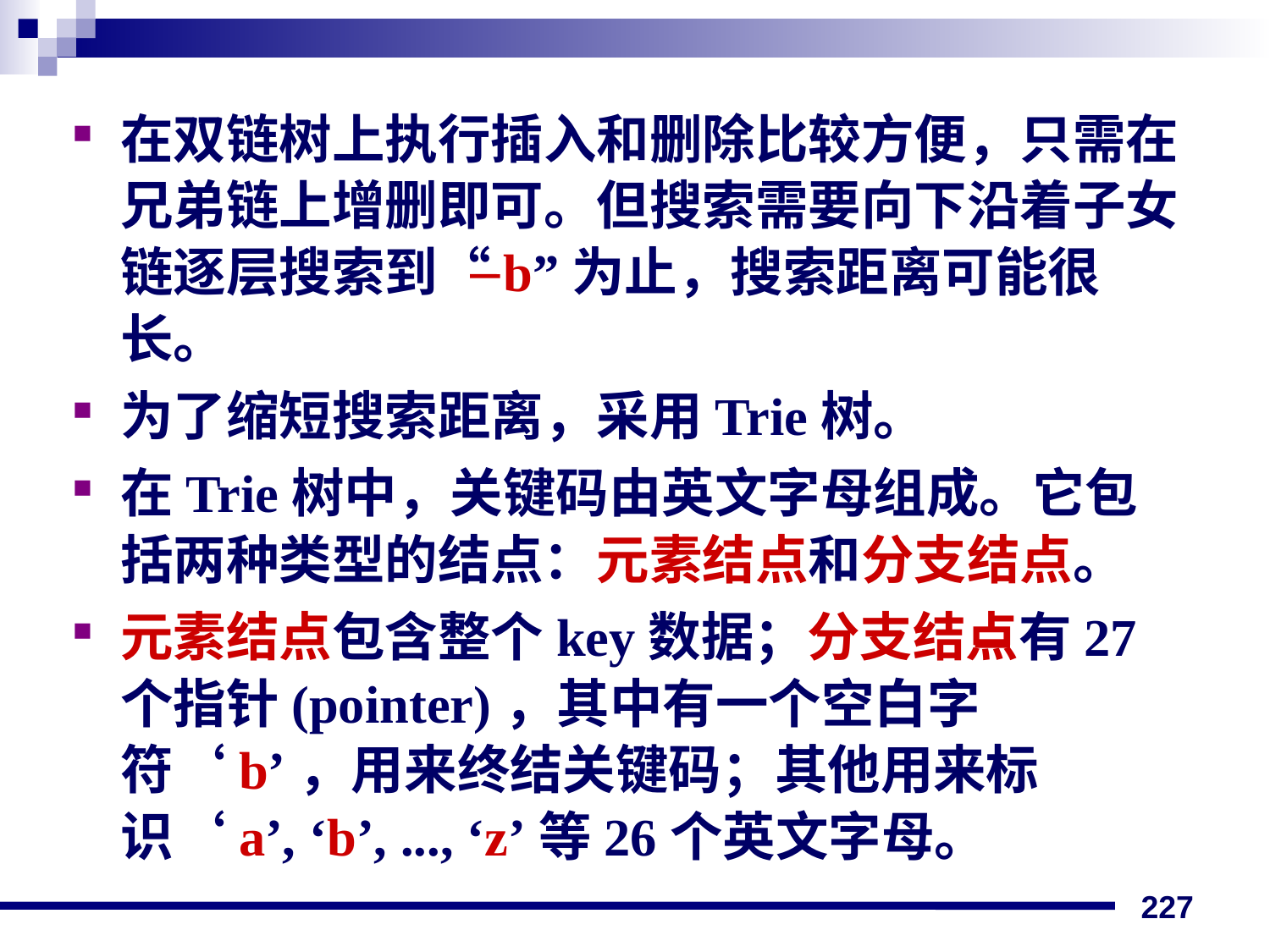

在双链树上执行插入和删除比较方便，只需在兄弟链上增删即可。但搜索需要向下沿着子女链逐层搜索到“b”为止，搜索距离可能很长。
为了缩短搜索距离，采用Trie树。
在Trie树中，关键码由英文字母组成。它包括两种类型的结点：元素结点和分支结点。
元素结点包含整个key数据；分支结点有27个指针(pointer)，其中有一个空白字符‘b’，用来终结关键码；其他用来标识‘a’, ‘b’, ..., ‘z’等26个英文字母。

227